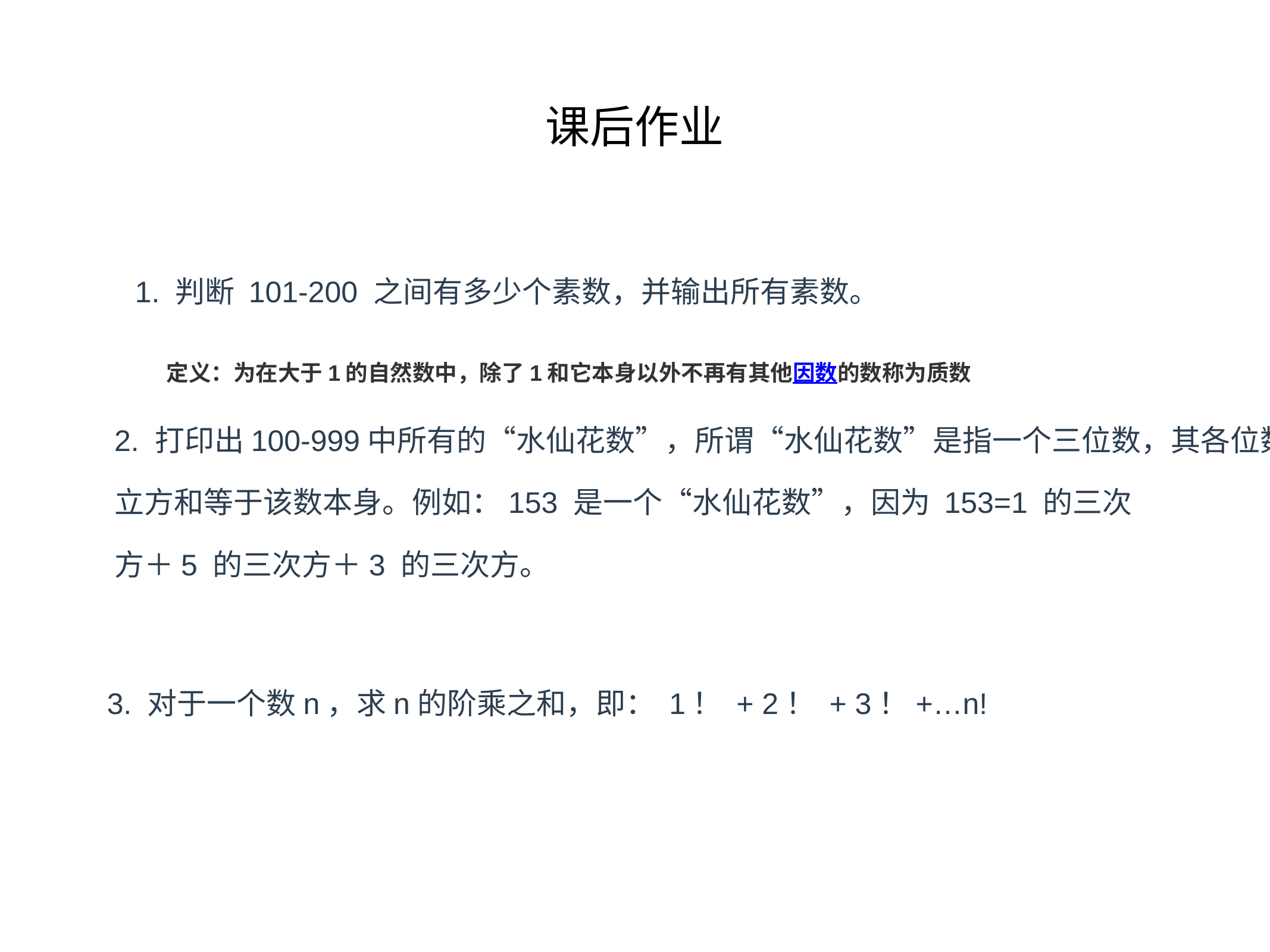

课后作业
1. 判断 101-200 之间有多少个素数，并输出所有素数。
定义：为在大于1的自然数中，除了1和它本身以外不再有其他因数的数称为质数
2. 打印出100-999中所有的“水仙花数”，所谓“水仙花数”是指一个三位数，其各位数字
立方和等于该数本身。例如：153 是一个“水仙花数”，因为 153=1 的三次
方＋5 的三次方＋3 的三次方。
3. 对于一个数n，求n的阶乘之和，即： 1！ + 2！ + 3！+…n!